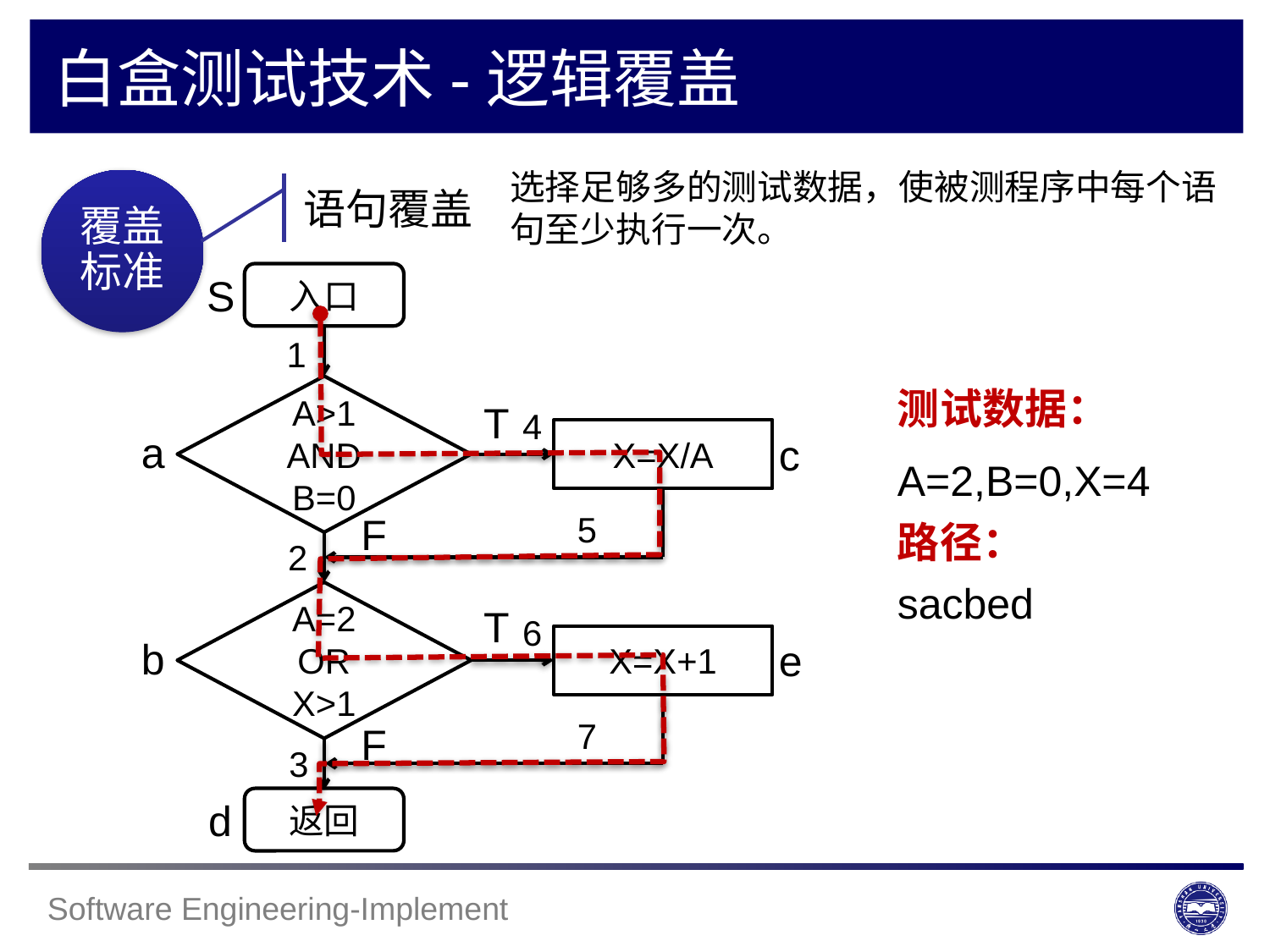

白盒测试技术-逻辑覆盖
选择足够多的测试数据，使被测程序中每个语句至少执行一次。

覆盖标准
语句覆盖
S
入口
1
A>1 AND B=0
T
4
a
X=X/A
c
F
5
2
A=2 OR X>1
T
6
b
X=X+1
e
7
F
3
d
返回

测试数据：
A=2,B=0,X=4
路径：
sacbed